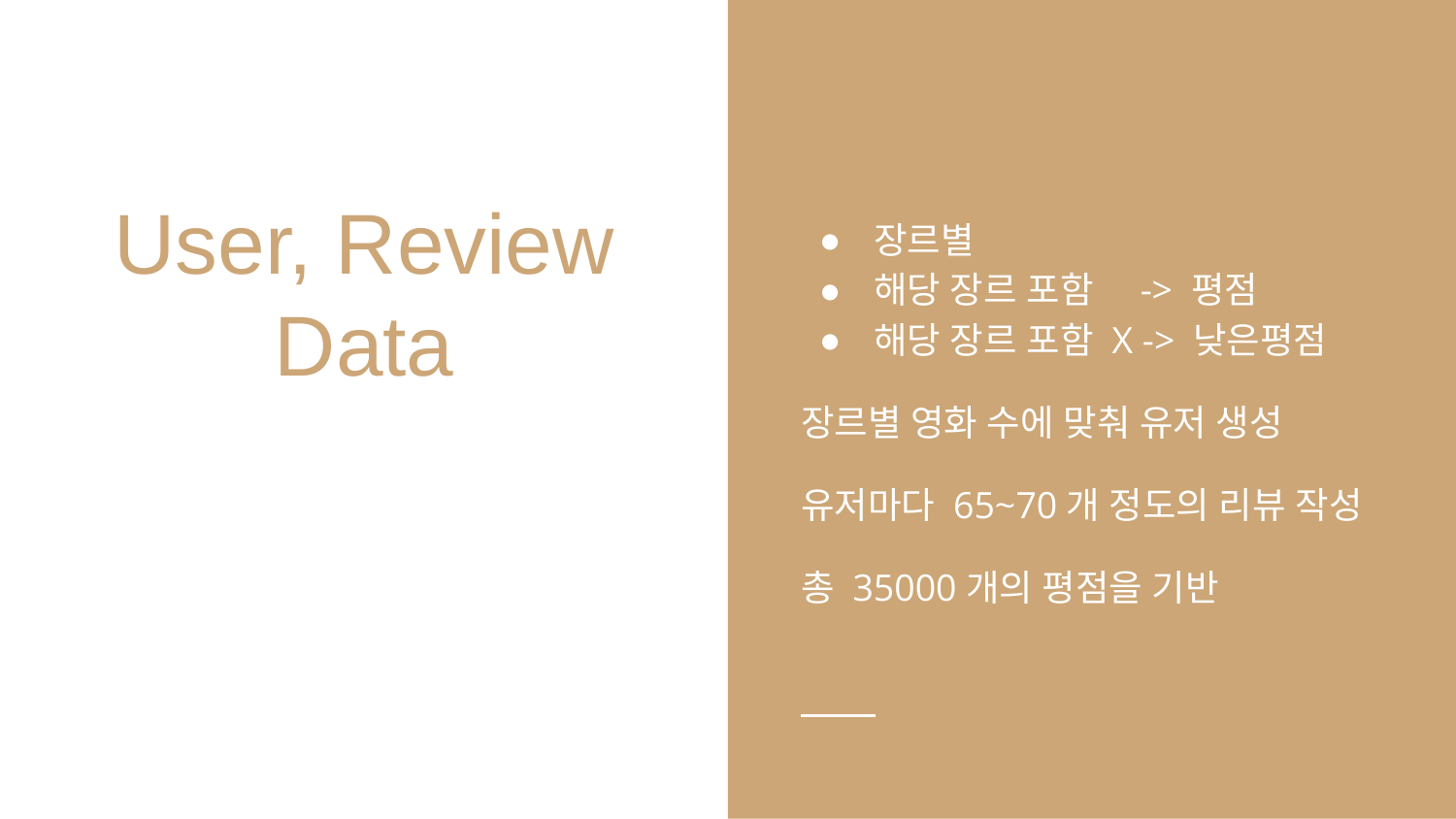

장르별
해당 장르 포함    -> 평점
해당 장르 포함 X -> 낮은평점
장르별 영화 수에 맞춰 유저 생성
유저마다 65~70개 정도의 리뷰 작성
총 35000개의 평점을 기반
# User, Review Data